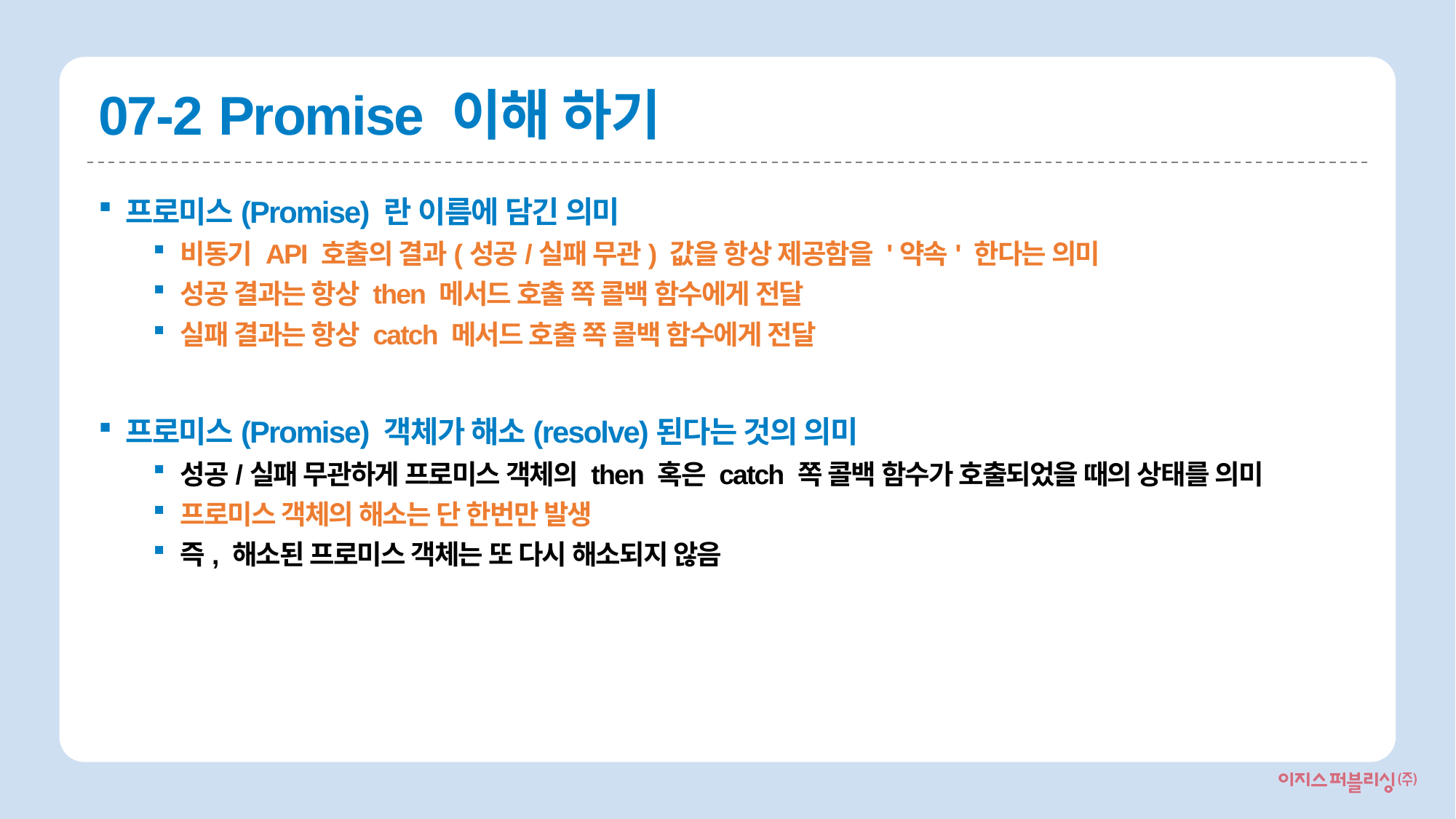

# 07-2 Promise 이해 하기
프로미스(Promise) 란 이름에 담긴 의미
비동기 API 호출의 결과(성공/실패 무관) 값을 항상 제공함을 '약속' 한다는 의미
성공 결과는 항상 then 메서드 호출 쪽 콜백 함수에게 전달
실패 결과는 항상 catch 메서드 호출 쪽 콜백 함수에게 전달

프로미스(Promise) 객체가 해소(resolve)된다는 것의 의미
성공/실패 무관하게 프로미스 객체의 then 혹은 catch 쪽 콜백 함수가 호출되었을 때의 상태를 의미
프로미스 객체의 해소는 단 한번만 발생
즉, 해소된 프로미스 객체는 또 다시 해소되지 않음